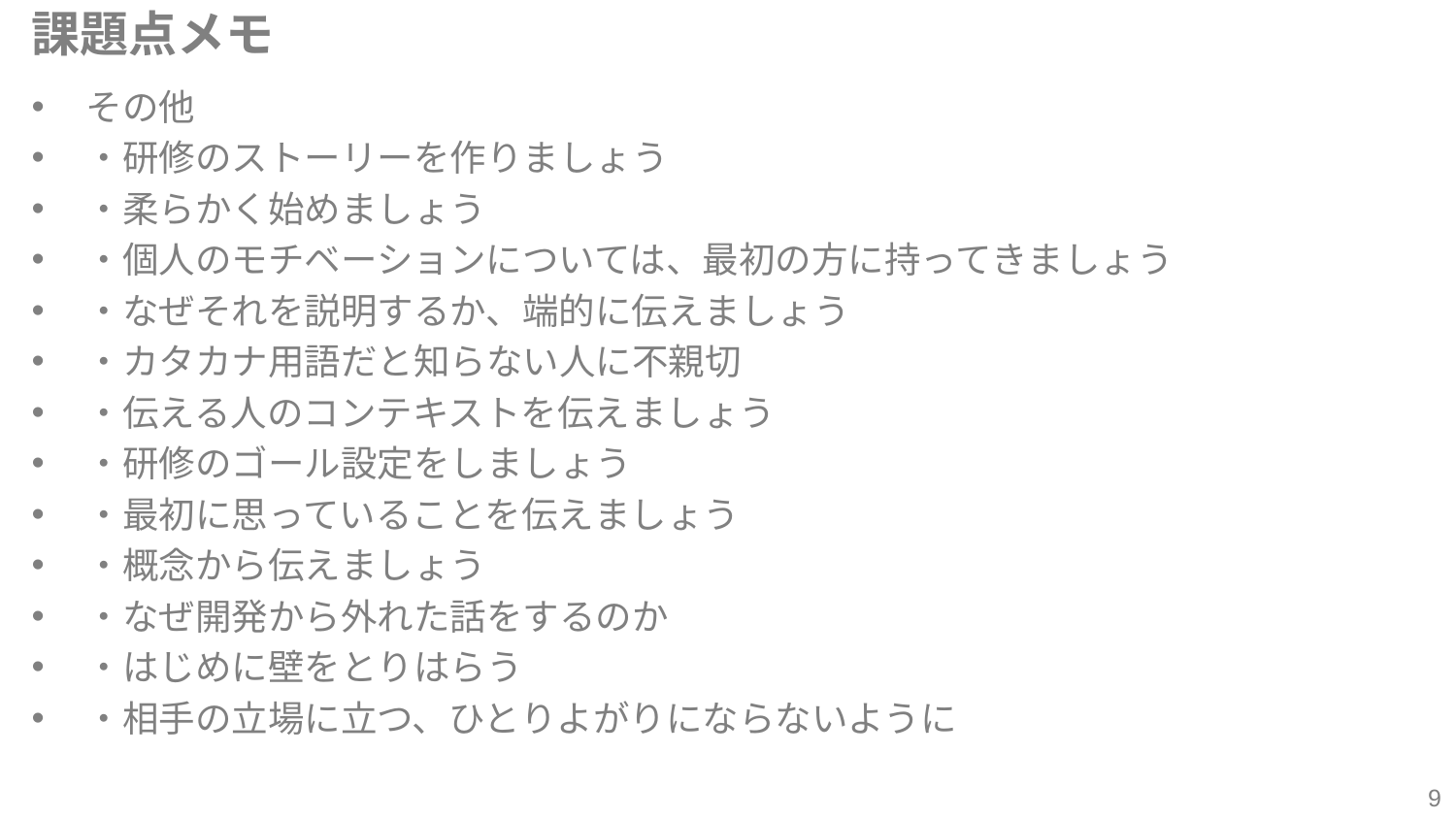

# 課題点メモ
その他
・研修のストーリーを作りましょう
・柔らかく始めましょう
・個人のモチベーションについては、最初の方に持ってきましょう
・なぜそれを説明するか、端的に伝えましょう
・カタカナ用語だと知らない人に不親切
・伝える人のコンテキストを伝えましょう
・研修のゴール設定をしましょう
・最初に思っていることを伝えましょう
・概念から伝えましょう
・なぜ開発から外れた話をするのか
・はじめに壁をとりはらう
・相手の立場に立つ、ひとりよがりにならないように

9